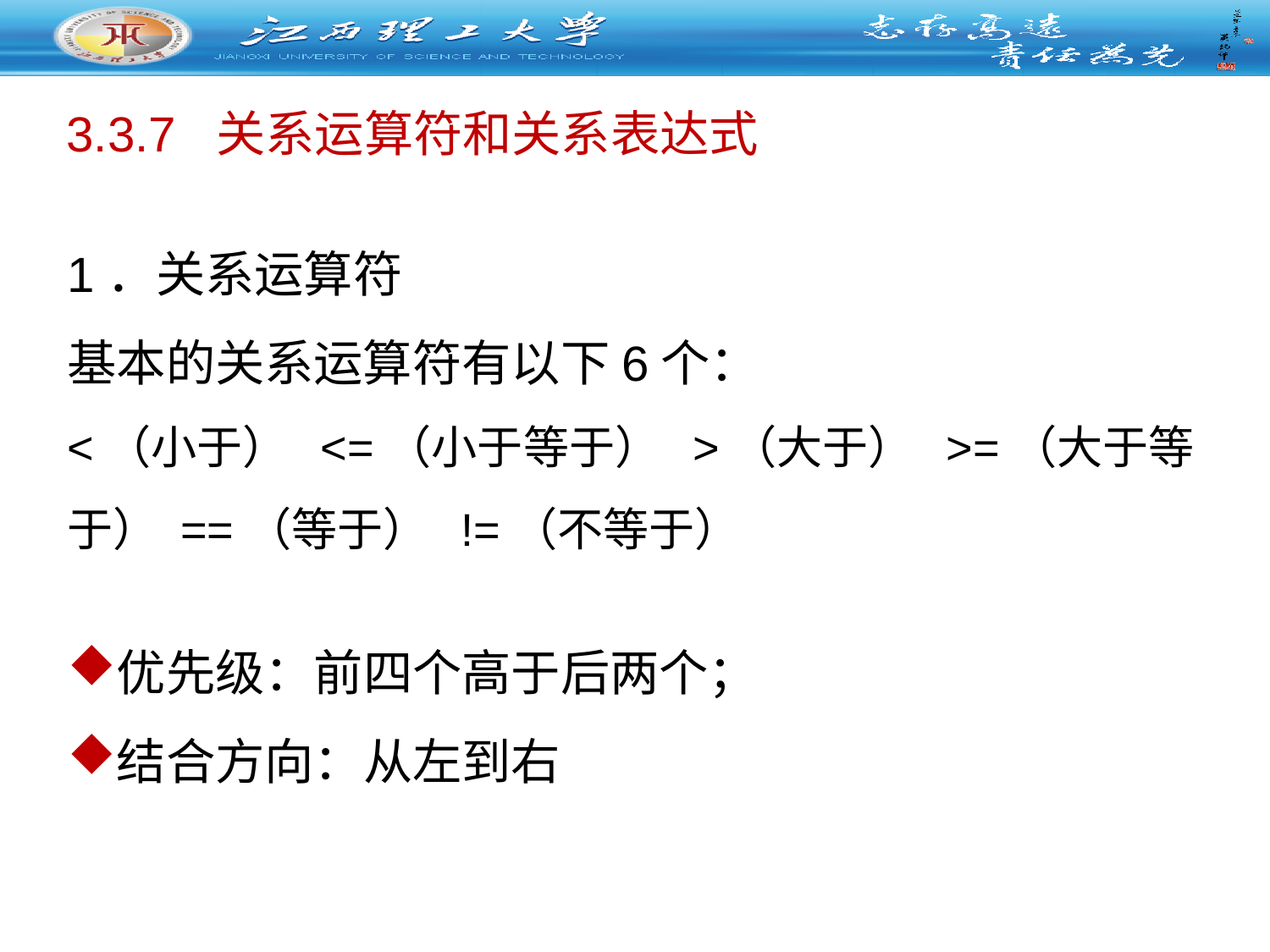

3.3.7  关系运算符和关系表达式
1．关系运算符
基本的关系运算符有以下6个：
<（小于）  <=（小于等于）  >（大于）  >=（大于等于） ==（等于）  !=（不等于）
优先级：前四个高于后两个；
结合方向：从左到右